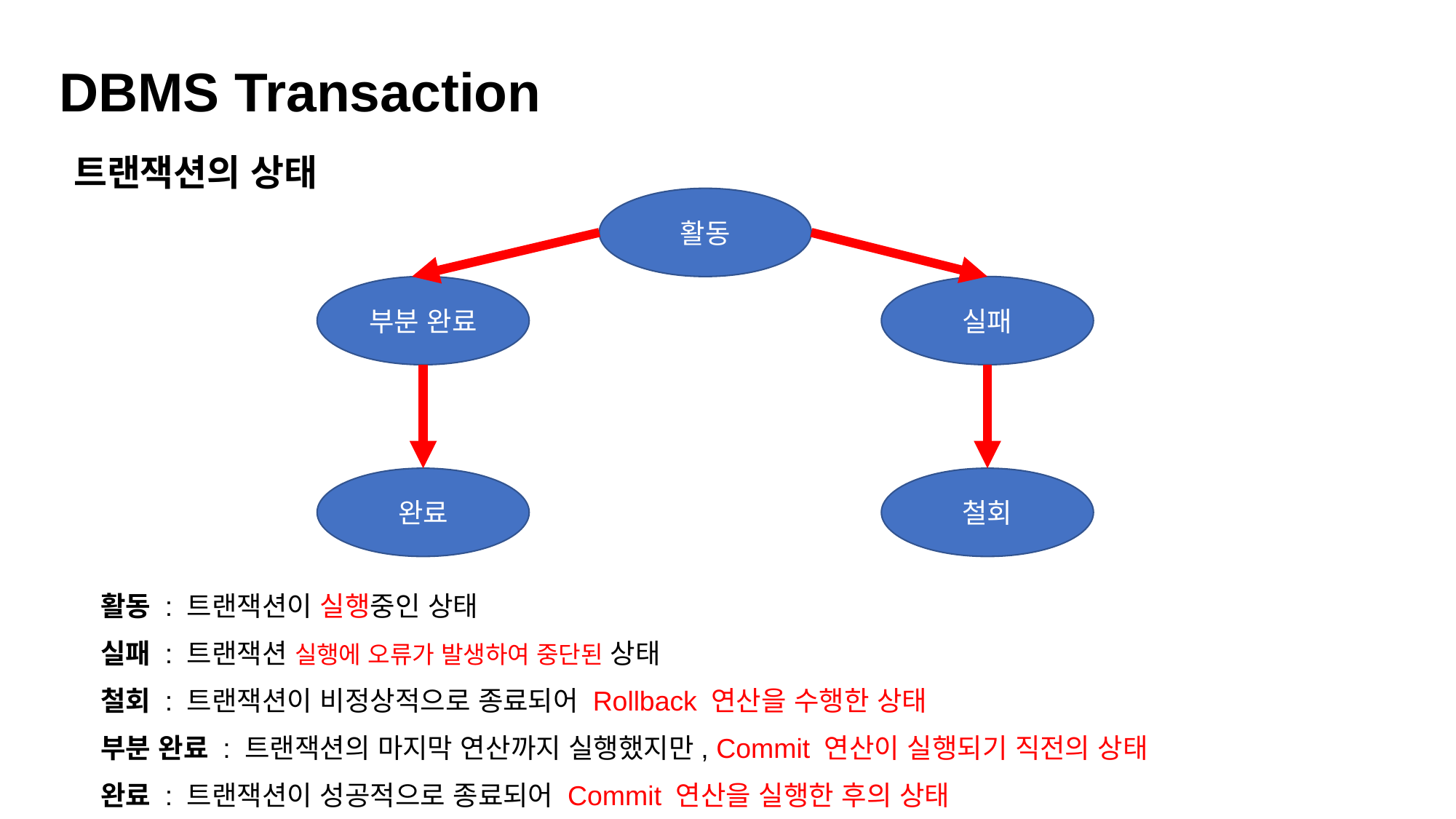

DBMS Transaction
트랜잭션의 상태

활동
부분 완료
실패
완료
철회
활동 : 트랜잭션이 실행중인 상태

실패 : 트랜잭션 실행에 오류가 발생하여 중단된 상태

철회 : 트랜잭션이 비정상적으로 종료되어 Rollback 연산을 수행한 상태

부분 완료 : 트랜잭션의 마지막 연산까지 실행했지만, Commit 연산이 실행되기 직전의 상태

완료 : 트랜잭션이 성공적으로 종료되어 Commit 연산을 실행한 후의 상태